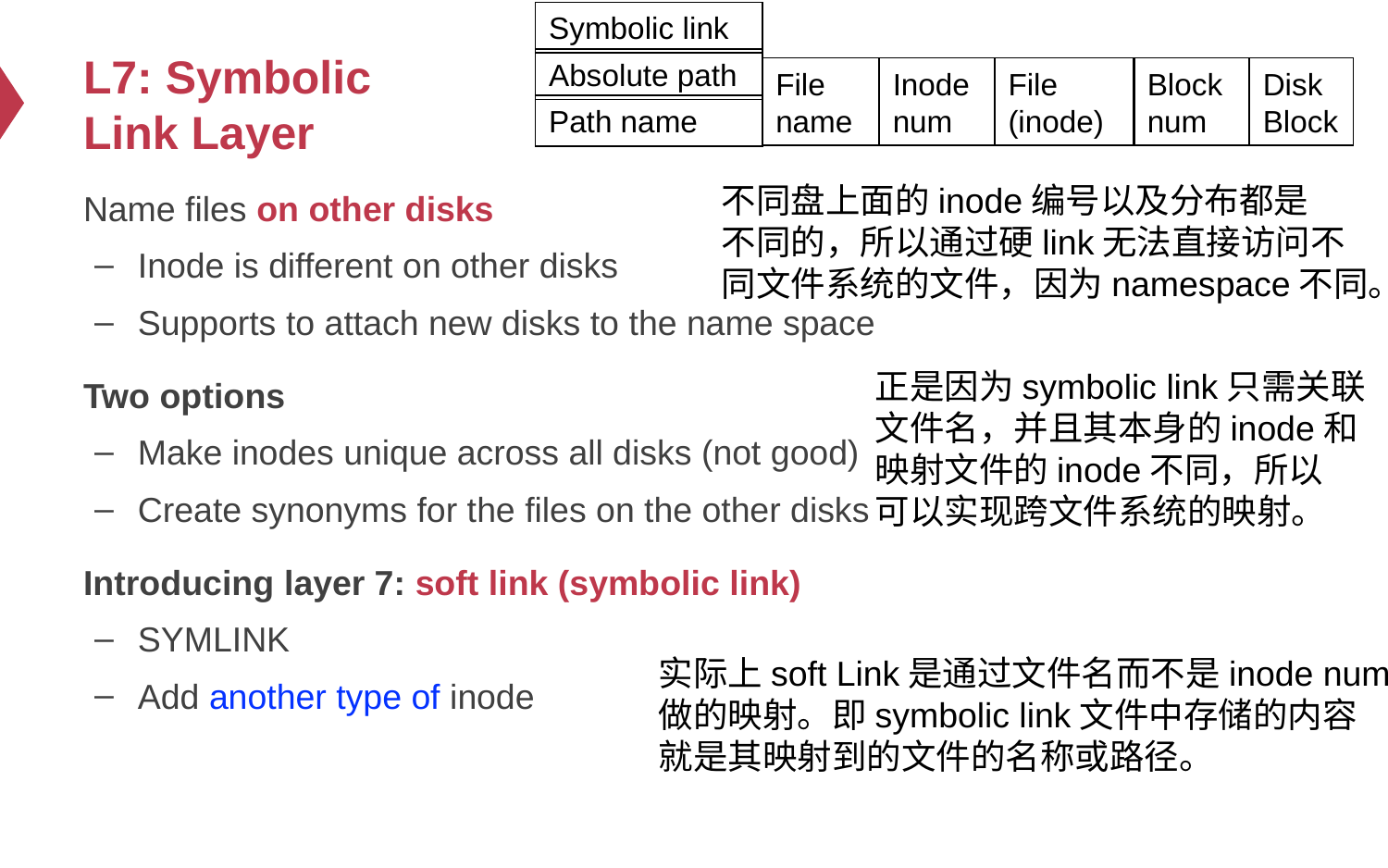

Symbolic link
# L7: Symbolic Link Layer
Absolute path
File
name
Inode num
File
(inode)
Block num
Disk
Block
Path name
不同盘上面的inode编号以及分布都是
不同的，所以通过硬link无法直接访问不
同文件系统的文件，因为namespace不同。
Name files on other disks
Inode is different on other disks
Supports to attach new disks to the name space
Two options
Make inodes unique across all disks (not good)
Create synonyms for the files on the other disks
Introducing layer 7: soft link (symbolic link)
SYMLINK
Add another type of inode

正是因为symbolic link只需关联
文件名，并且其本身的inode和
映射文件的inode不同，所以
可以实现跨文件系统的映射。
实际上soft Link是通过文件名而不是inode num
做的映射。即symbolic link文件中存储的内容
就是其映射到的文件的名称或路径。
41